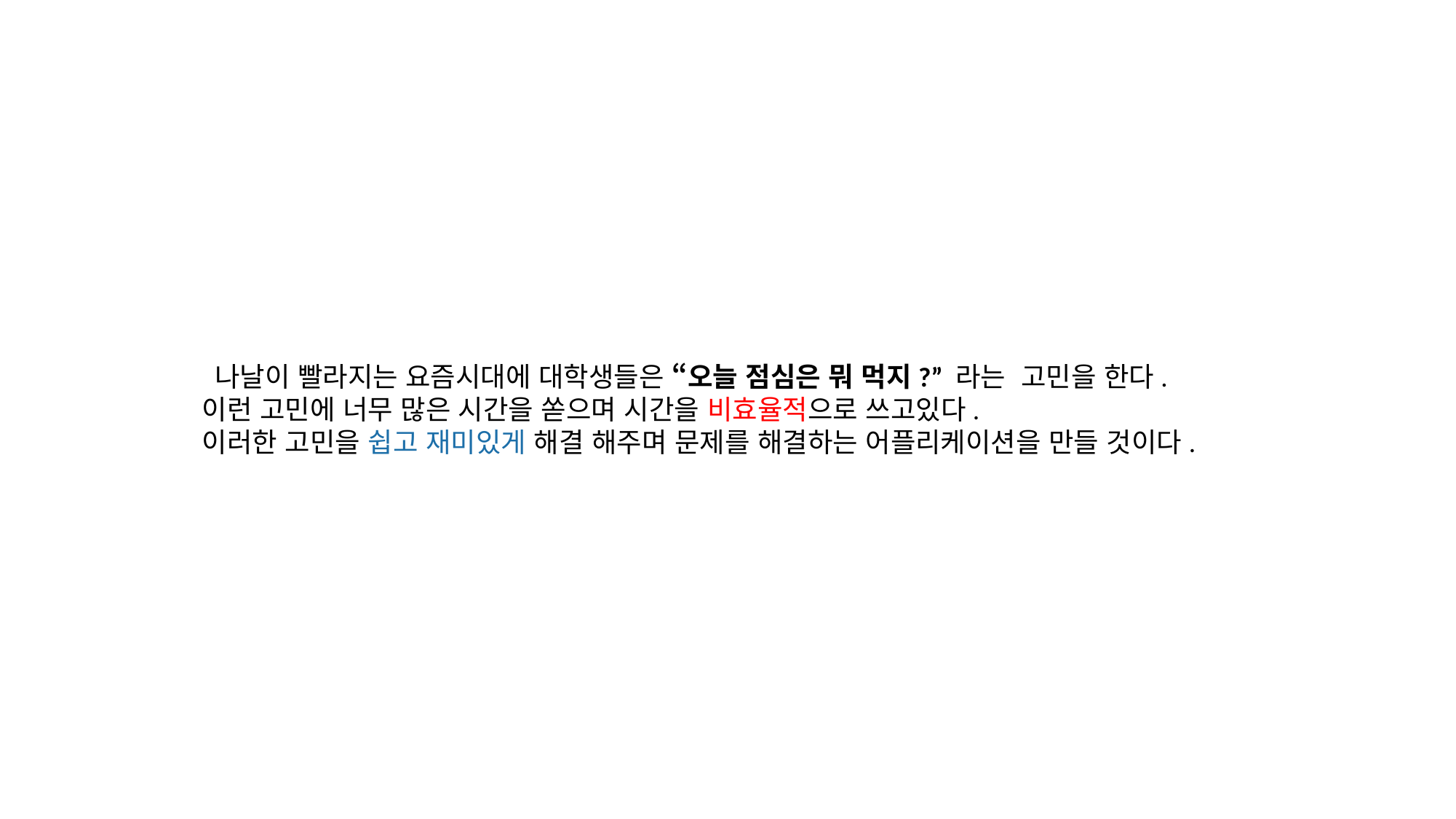

나날이 빨라지는 요즘시대에 대학생들은 “오늘 점심은 뭐 먹지?” 라는  고민을 한다.
이런 고민에 너무 많은 시간을 쏟으며 시간을 비효율적으로 쓰고있다.
이러한 고민을 쉽고 재미있게 해결 해주며 문제를 해결하는 어플리케이션을 만들 것이다.